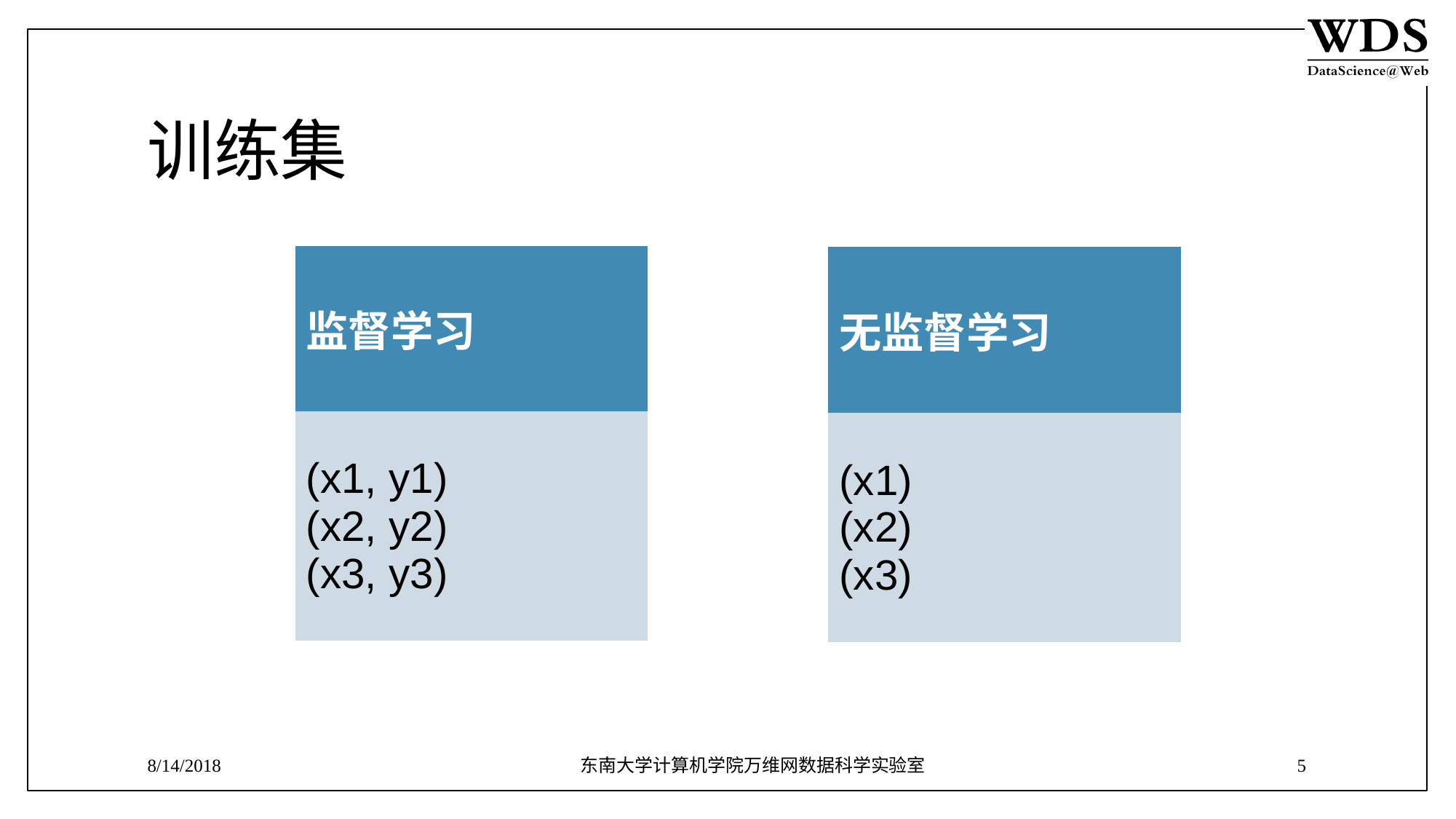

# 训练集
| 监督学习 |
| --- |
| (x1, y1) (x2, y2) (x3, y3) |
| 无监督学习 |
| --- |
| (x1) (x2) (x3) |
8/14/2018
东南大学计算机学院万维网数据科学实验室
5